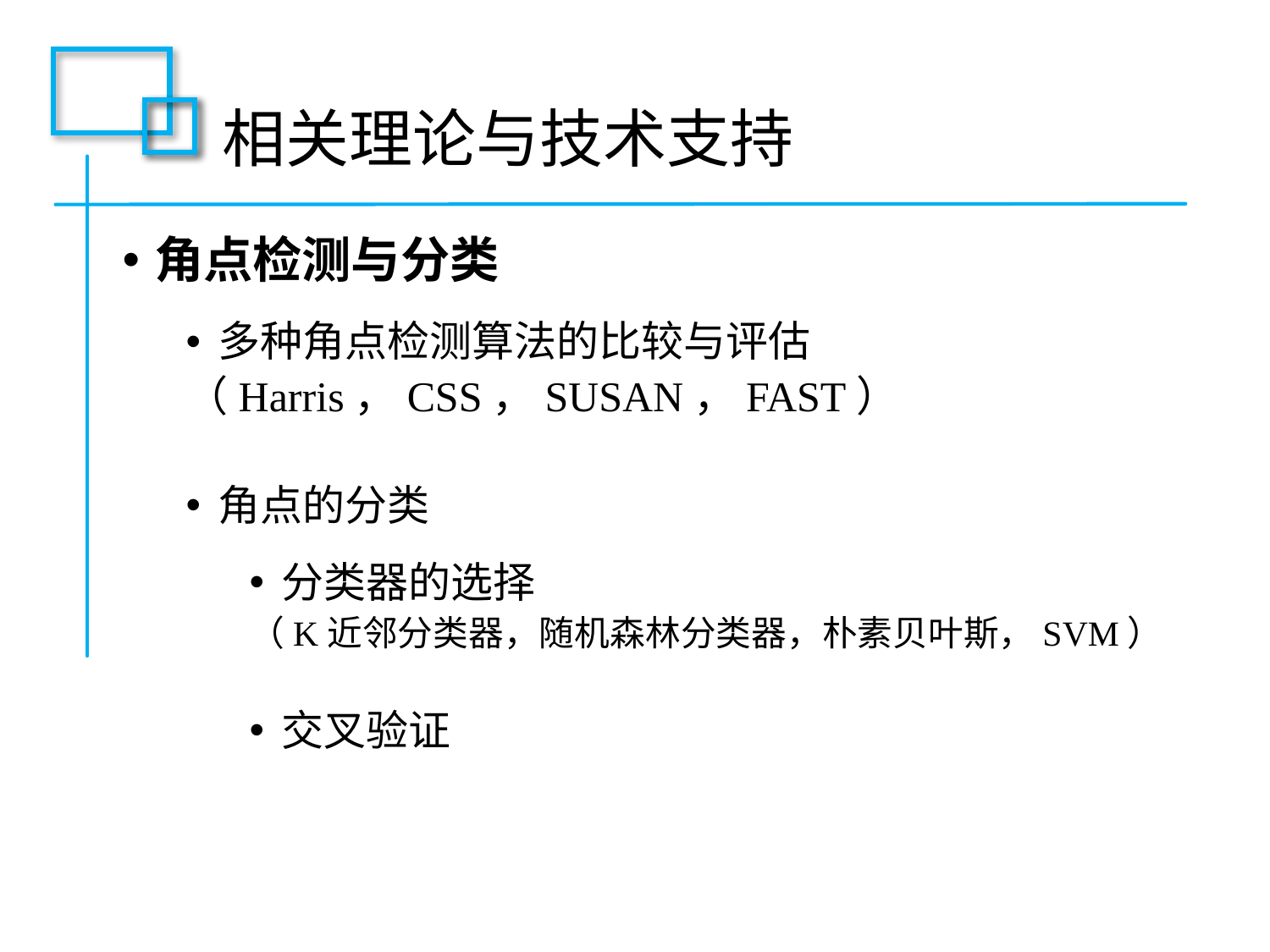

# 相关理论与技术支持

角点检测与分类
多种角点检测算法的比较与评估
（Harris，CSS，SUSAN，FAST）

角点的分类
分类器的选择
（K近邻分类器，随机森林分类器，朴素贝叶斯，SVM）

交叉验证